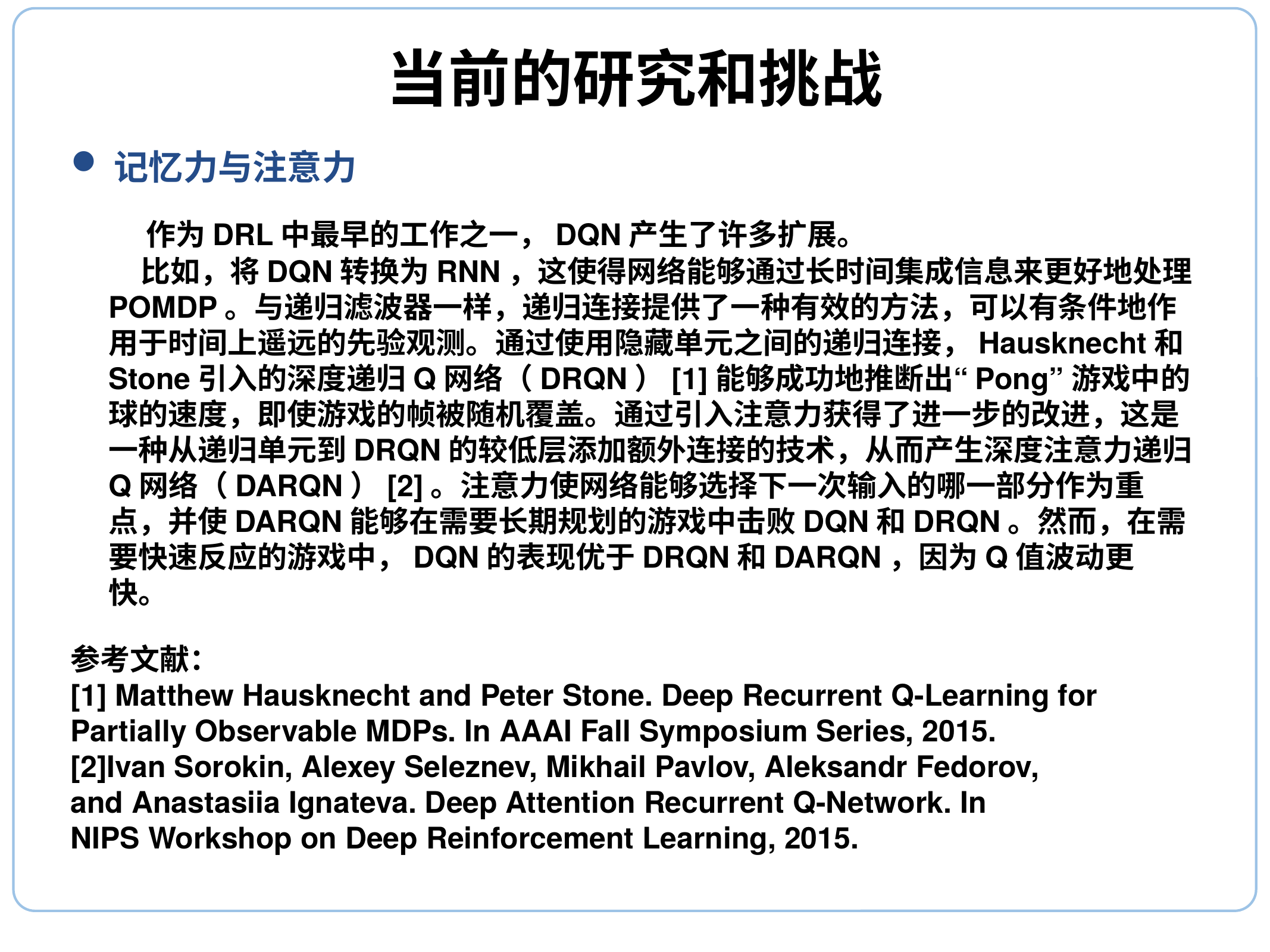

# 当前的研究和挑战
记忆力与注意力
   作为DRL中最早的工作之一，DQN产生了许多扩展。
   比如，将DQN转换为RNN，这使得网络能够通过长时间集成信息来更好地处理POMDP。与递归滤波器一样，递归连接提供了一种有效的方法，可以有条件地作用于时间上遥远的先验观测。通过使用隐藏单元之间的递归连接，Hausknecht和Stone引入的深度递归Q网络（DRQN）[1]能够成功地推断出“Pong”游戏中的球的速度，即使游戏的帧被随机覆盖。通过引入注意力获得了进一步的改进，这是一种从递归单元到DRQN的较低层添加额外连接的技术，从而产生深度注意力递归Q网络（DARQN）[2]。注意力使网络能够选择下一次输入的哪一部分作为重点，并使DARQN能够在需要长期规划的游戏中击败DQN和DRQN。然而，在需要快速反应的游戏中，DQN的表现优于DRQN和DARQN，因为Q值波动更快。
参考文献：
[1] Matthew Hausknecht and Peter Stone. Deep Recurrent Q-Learning for
Partially Observable MDPs. In AAAI Fall Symposium Series, 2015.
[2]Ivan Sorokin, Alexey Seleznev, Mikhail Pavlov, Aleksandr Fedorov,
and Anastasiia Ignateva. Deep Attention Recurrent Q-Network. In
NIPS Workshop on Deep Reinforcement Learning, 2015.
27